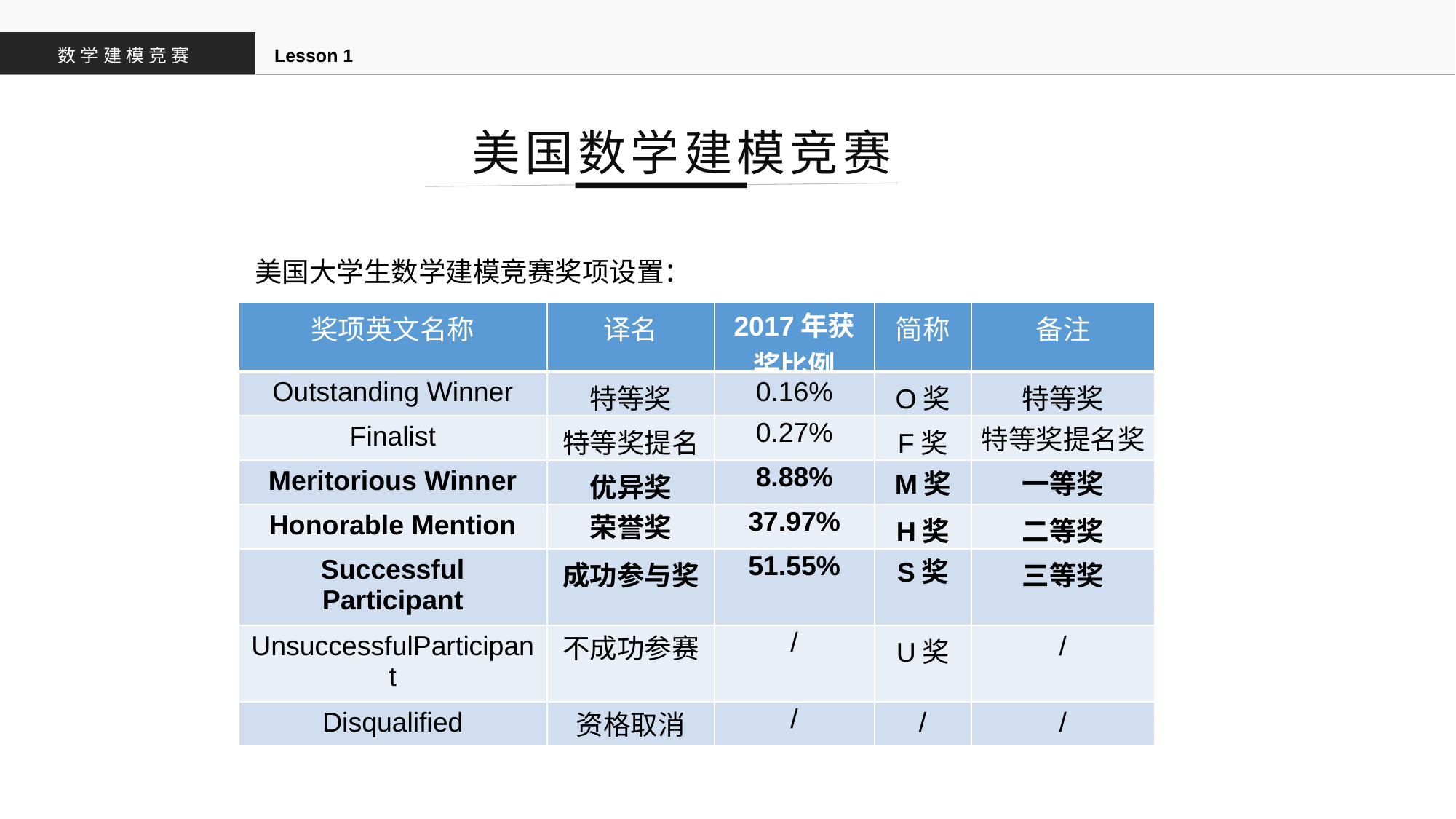

数学建模竞赛
Lesson 1
美国数学建模竞赛

       美国大学生数学建模竞赛奖项设置：
| 奖项英文名称 | 译名 | 2017年获奖比例 | 简称 | 备注 |
| --- | --- | --- | --- | --- |
| Outstanding Winner | 特等奖 | 0.16% | O奖 | 特等奖 |
| Finalist | 特等奖提名 | 0.27% | F奖 | 特等奖提名奖 |
| Meritorious Winner | 优异奖 | 8.88% | M奖 | 一等奖 |
| Honorable Mention | 荣誉奖 | 37.97% | H奖 | 二等奖 |
| Successful Participant | 成功参与奖 | 51.55% | S奖 | 三等奖 |
| UnsuccessfulParticipant | 不成功参赛 | / | U奖 | / |
| Disqualified | 资格取消 | / | / | / |